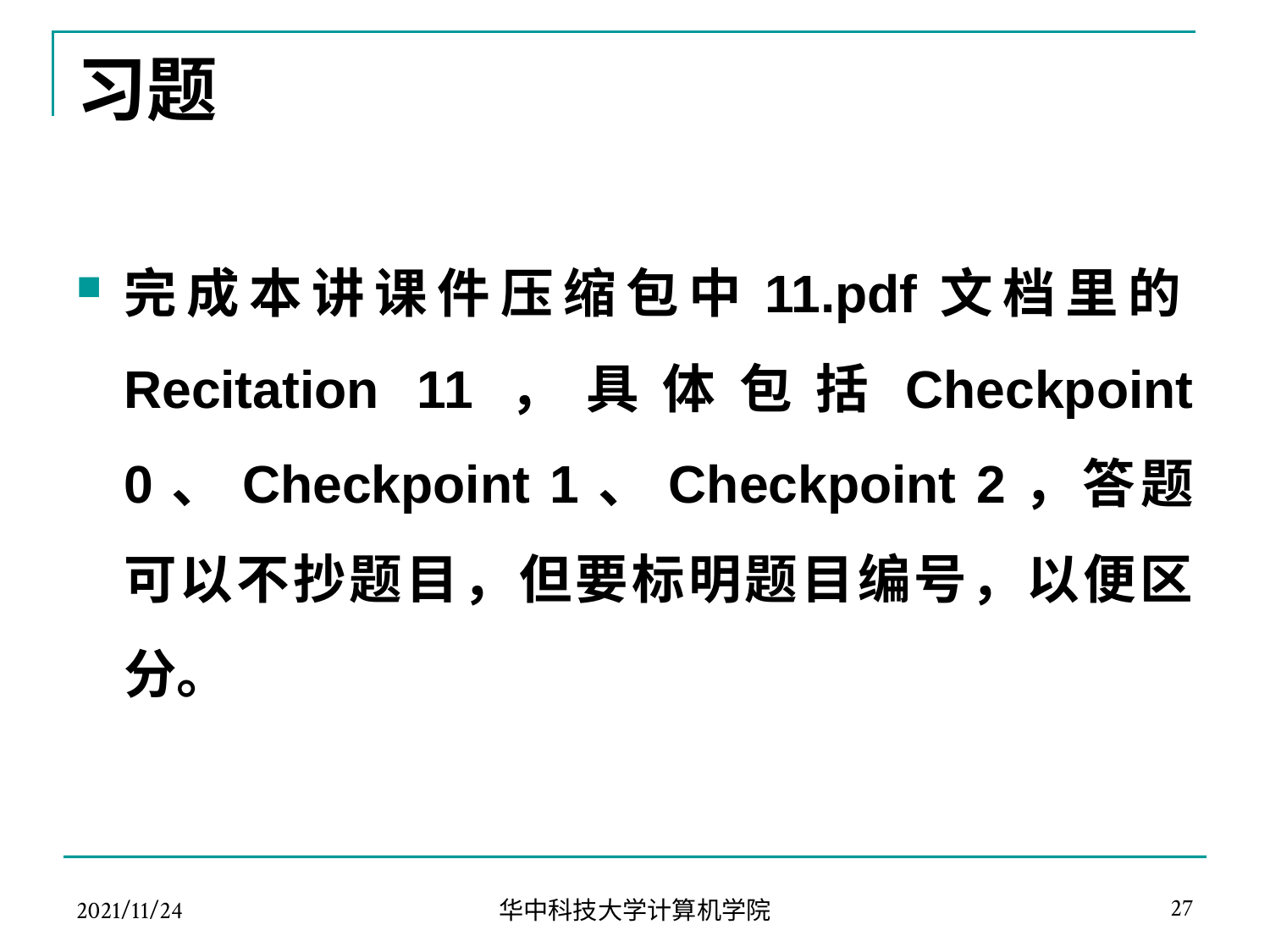

# 习题
完成本讲课件压缩包中11.pdf文档里的Recitation 11，具体包括Checkpoint 0、Checkpoint 1、Checkpoint 2，答题可以不抄题目，但要标明题目编号，以便区分。
2021/11/24
27
华中科技大学计算机学院